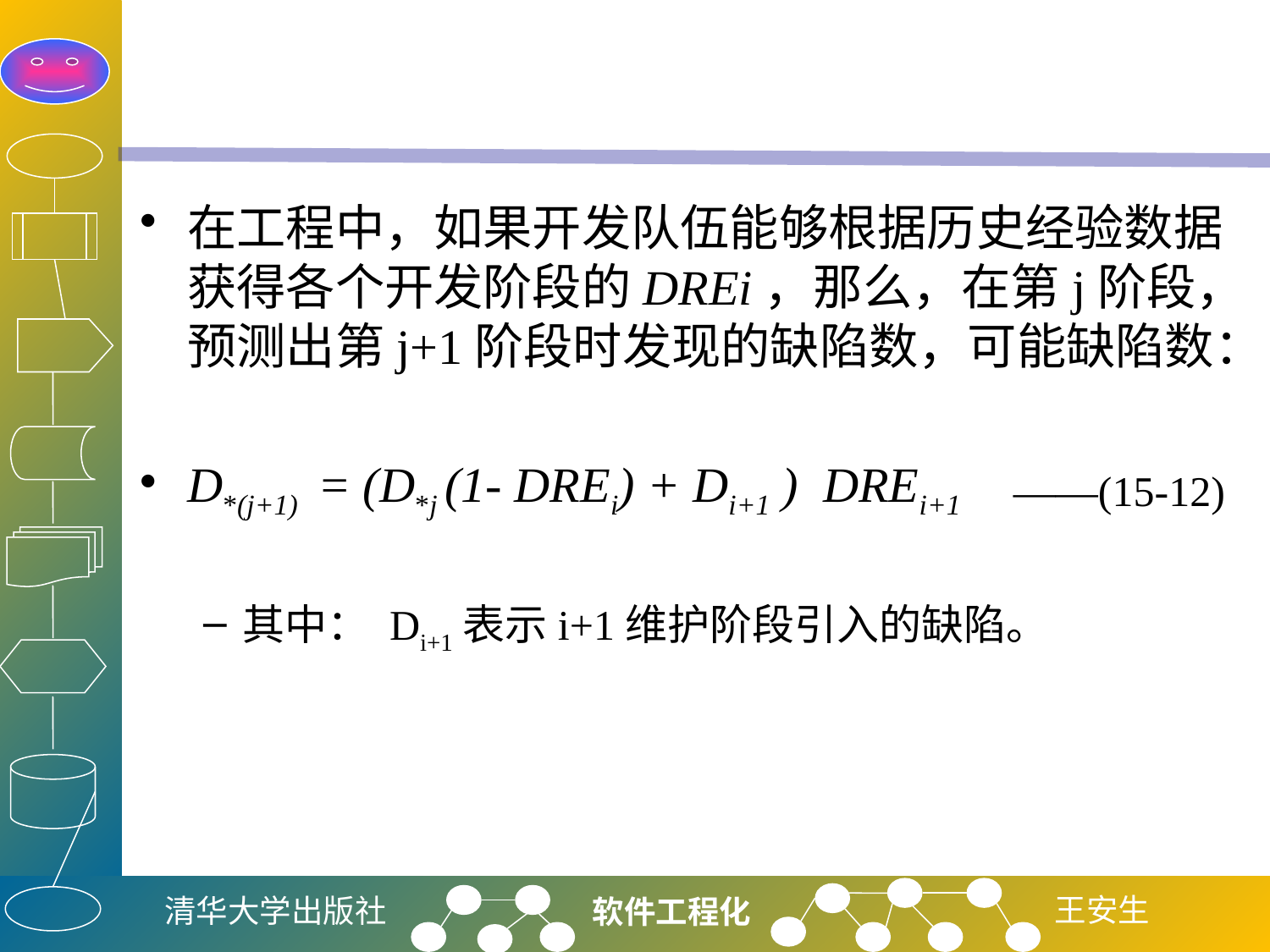

#
在工程中，如果开发队伍能够根据历史经验数据获得各个开发阶段的DREi，那么，在第j阶段，预测出第j+1阶段时发现的缺陷数，可能缺陷数：

D*(j+1)  = (D*j (1- DREi) + Di+1 )  DREi+1

其中： Di+1表示i+1维护阶段引入的缺陷。

——(15-12)